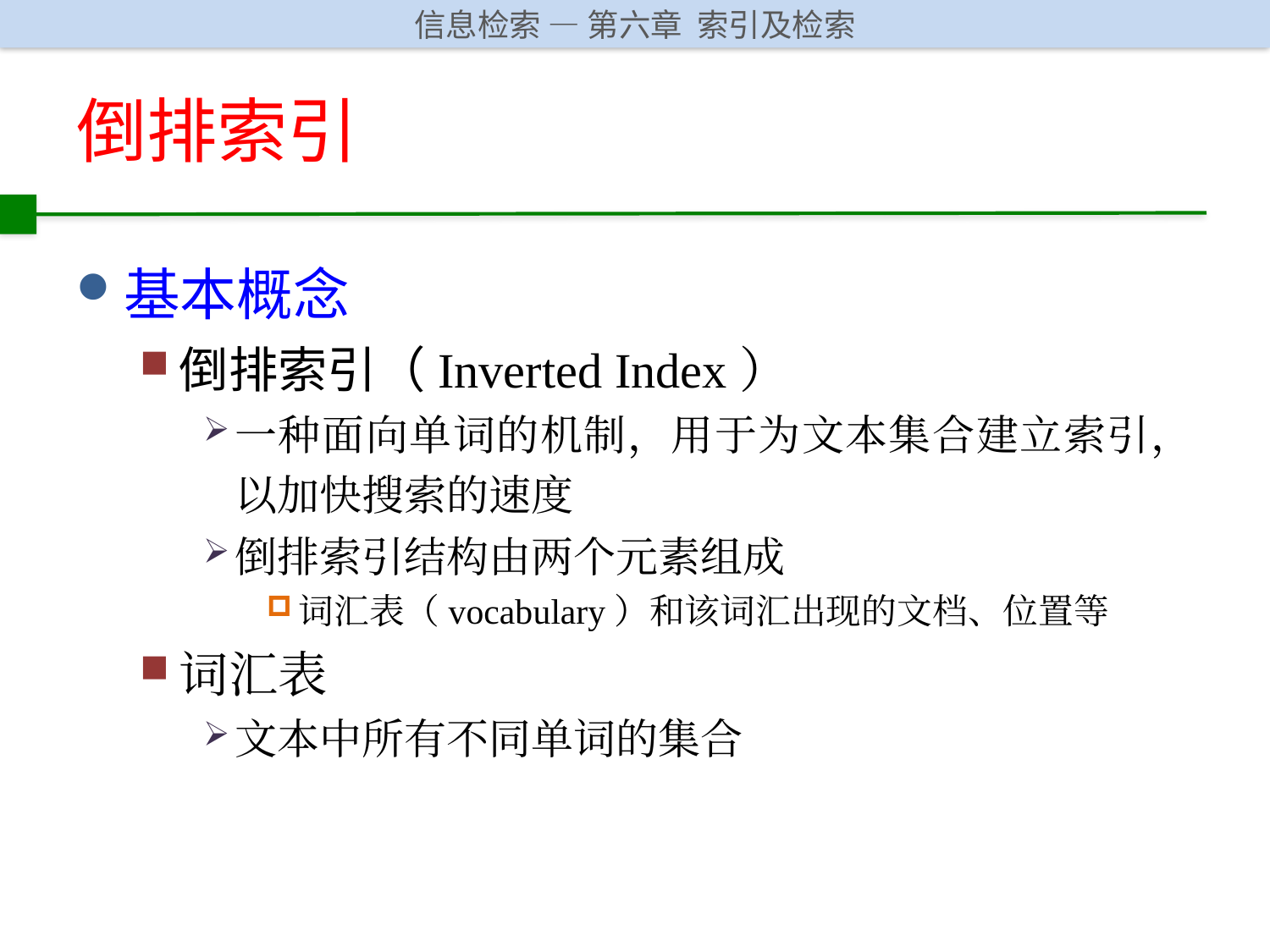

# 倒排索引
基本概念
倒排索引（Inverted Index）
一种面向单词的机制，用于为文本集合建立索引，以加快搜索的速度
倒排索引结构由两个元素组成
词汇表（vocabulary）和该词汇出现的文档、位置等
词汇表
文本中所有不同单词的集合